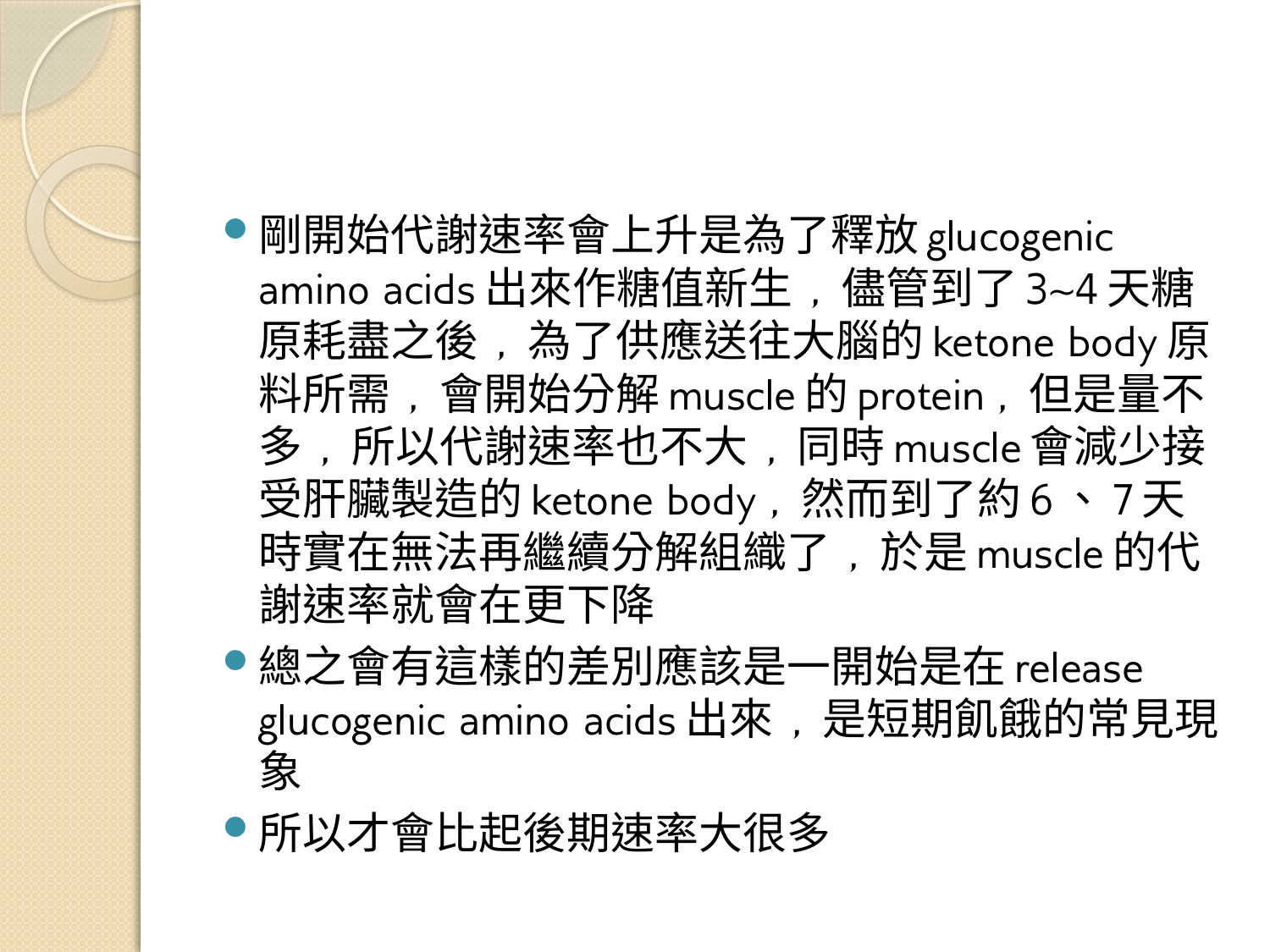

#
剛開始代謝速率會上升是為了釋放glucogenic amino acids出來作糖值新生 , 儘管到了3~4天糖原耗盡之後 , 為了供應送往大腦的ketone body原料所需 , 會開始分解muscle的protein , 但是量不多 , 所以代謝速率也不大 , 同時muscle會減少接受肝臟製造的ketone body , 然而到了約6、7天時實在無法再繼續分解組織了 , 於是muscle的代謝速率就會在更下降
總之會有這樣的差別應該是一開始是在release glucogenic amino acids出來 , 是短期飢餓的常見現象
所以才會比起後期速率大很多